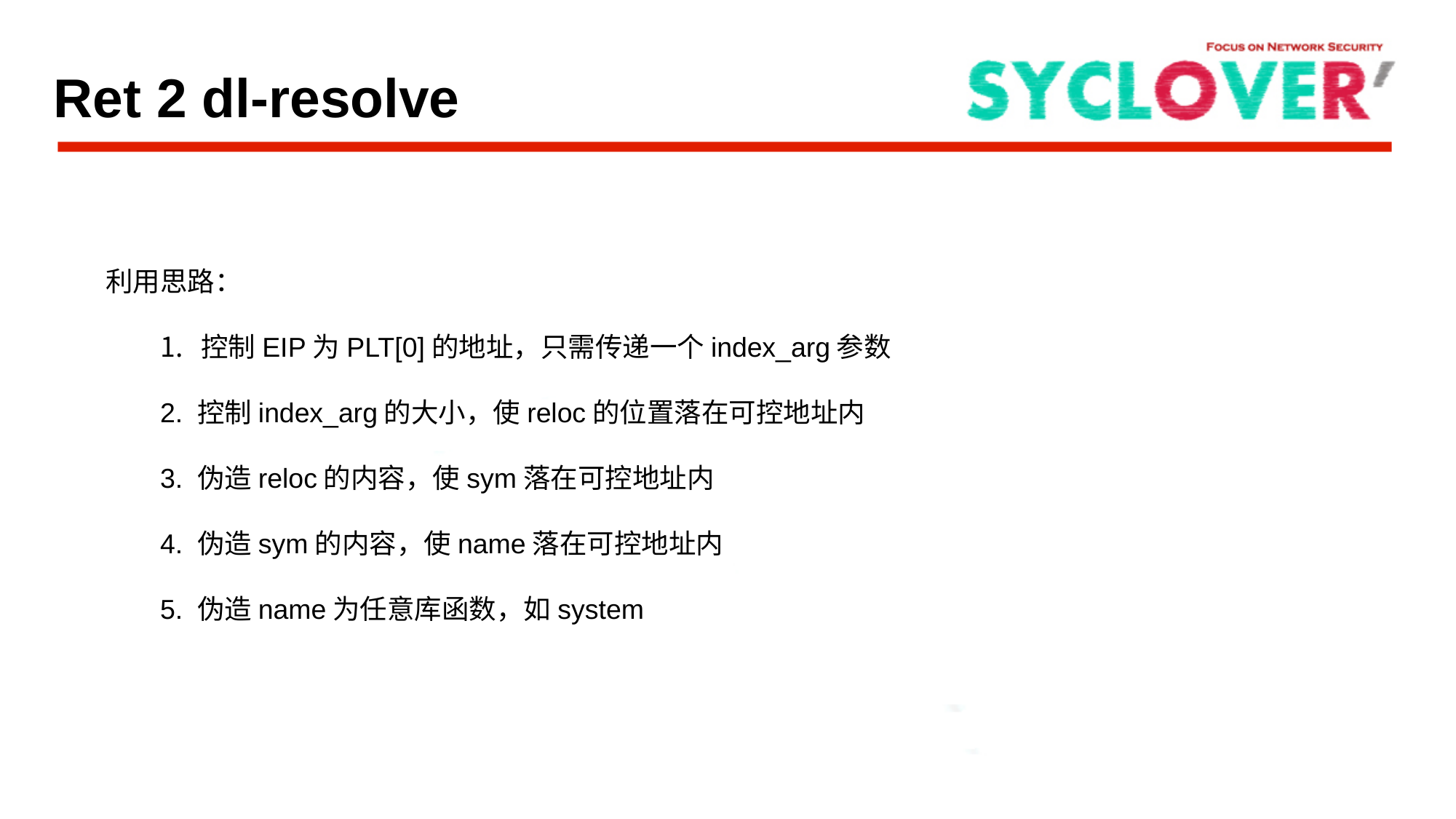

Ret 2 dl-resolve
利用思路：

控制EIP为PLT[0]的地址，只需传递一个index_arg参数

2. 控制index_arg的大小，使reloc的位置落在可控地址内

3. 伪造reloc的内容，使sym落在可控地址内

4. 伪造sym的内容，使name落在可控地址内

5. 伪造name为任意库函数，如system